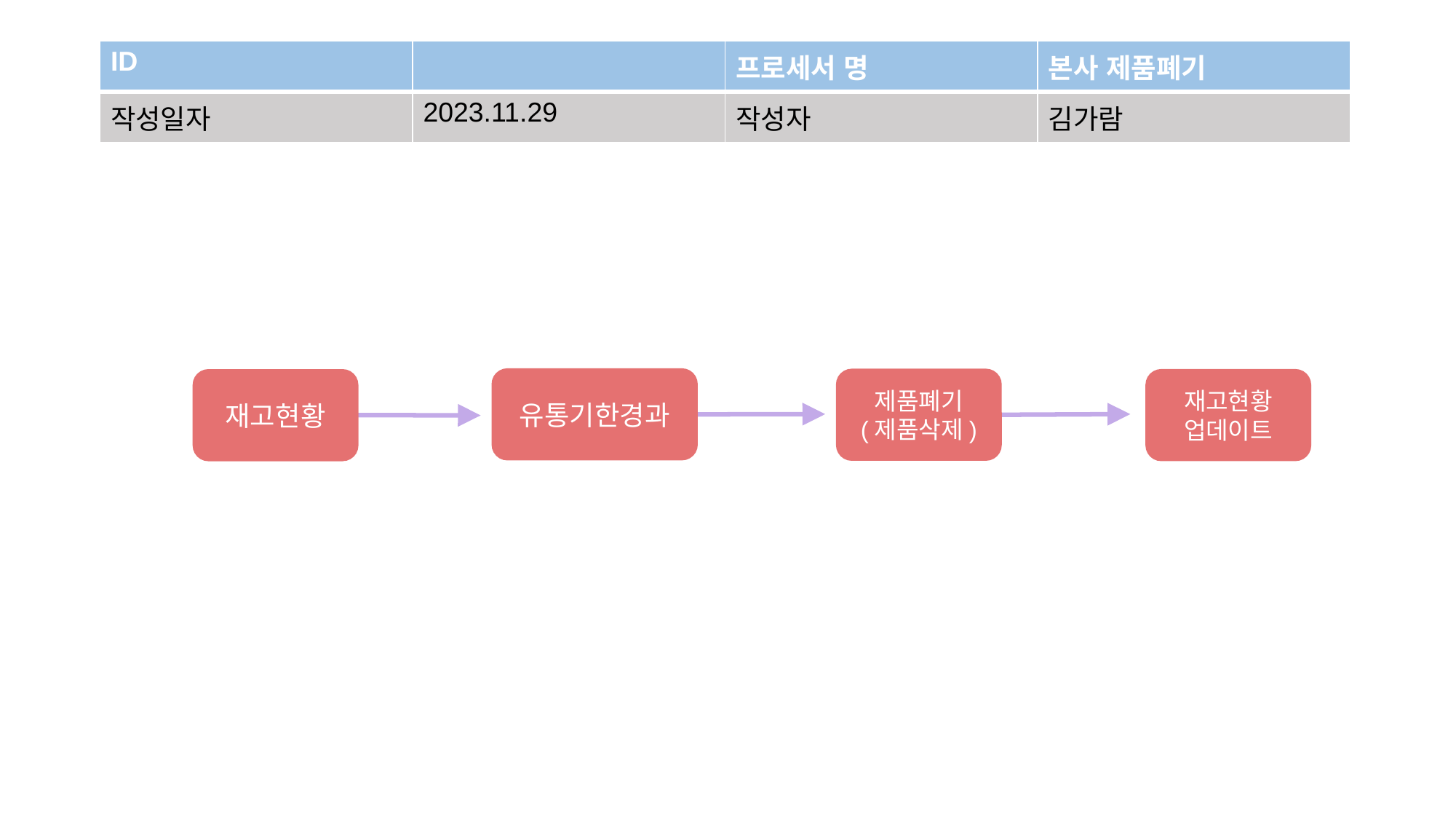

| ID |  | 프로세서 명 | 본사 제품폐기 |
| --- | --- | --- | --- |
| 작성일자 | 2023.11.29 | 작성자 | 김가람 |
유통기한경과
제품폐기
(제품삭제)
재고현황 업데이트
재고현황